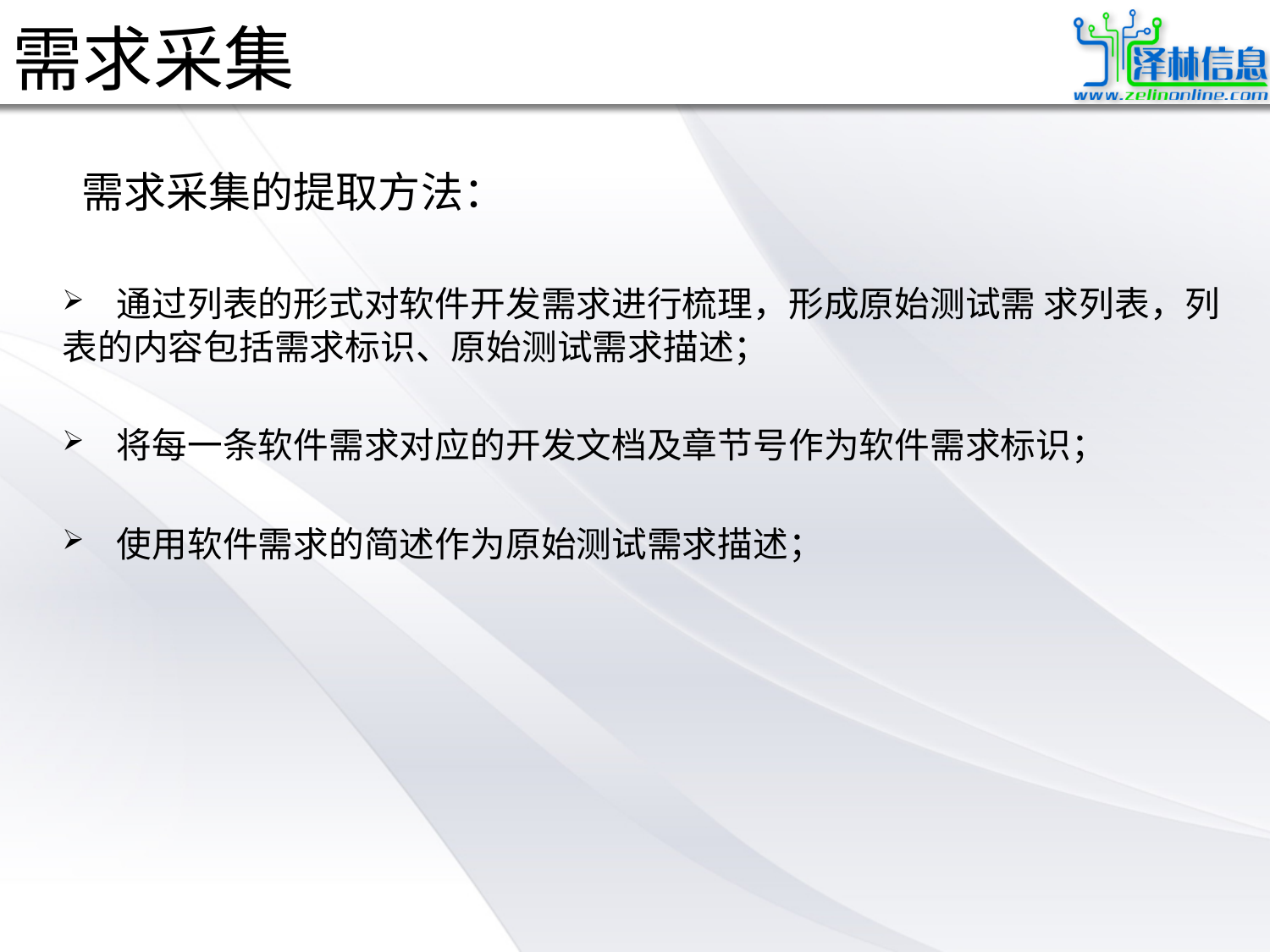

# 需求采集
 需求采集的提取方法：

   通过列表的形式对软件开发需求进行梳理，形成原始测试需 求列表，列表的内容包括需求标识、原始测试需求描述；

   将每一条软件需求对应的开发文档及章节号作为软件需求标识；

   使用软件需求的简述作为原始测试需求描述；